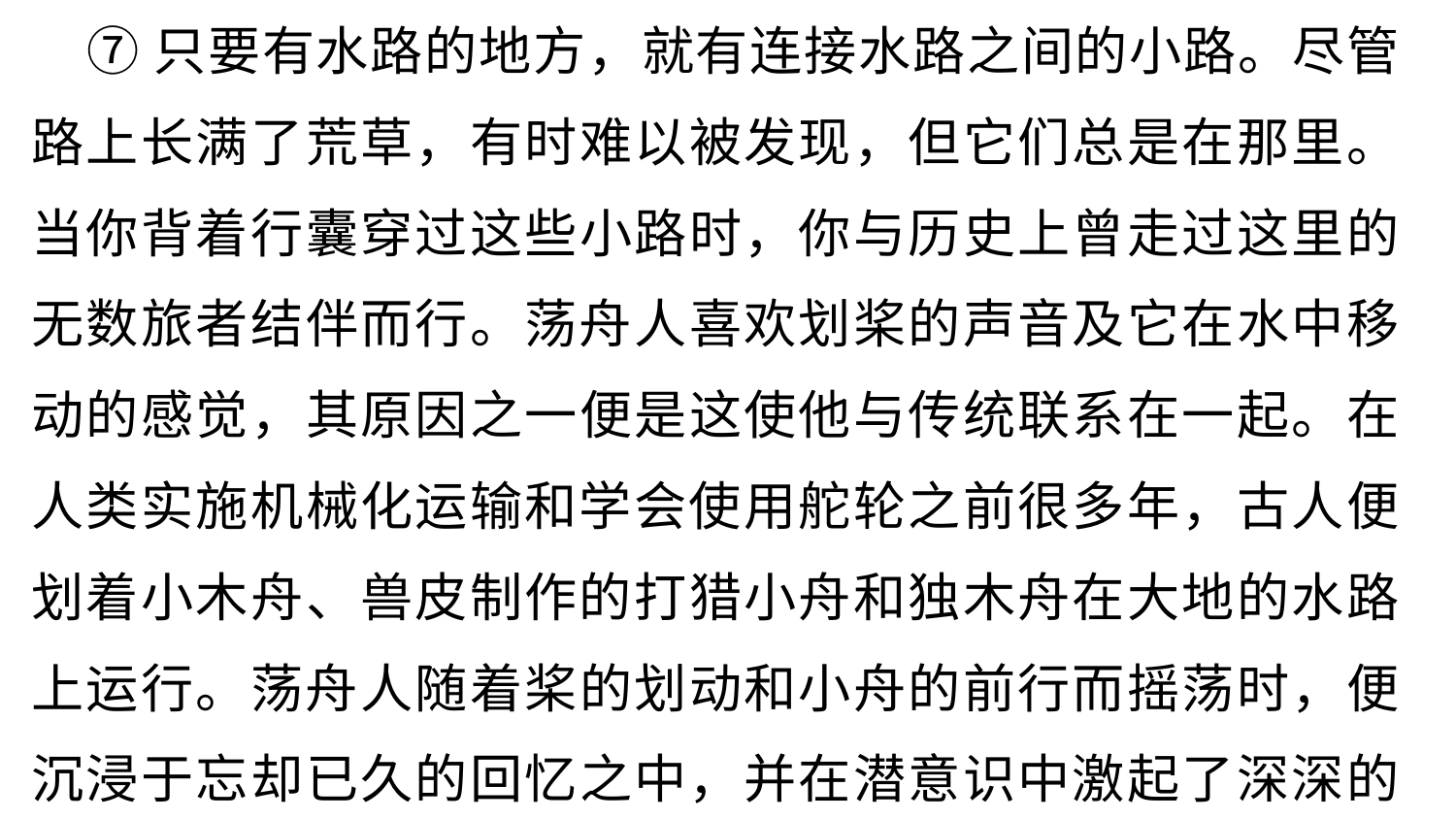

⑦只要有水路的地方，就有连接水路之间的小路。尽管路上长满了荒草，有时难以被发现，但它们总是在那里。当你背着行囊穿过这些小路时，你与历史上曾走过这里的无数旅者结伴而行。荡舟人喜欢划桨的声音及它在水中移动的感觉，其原因之一便是这使他与传统联系在一起。在人类实施机械化运输和学会使用舵轮之前很多年，古人便划着小木舟、兽皮制作的打猎小舟和独木舟在大地的水路上运行。荡舟人随着桨的划动和小舟的前行而摇荡时，便沉浸于忘却已久的回忆之中，并在潜意识中激起了深深的沧桑感。